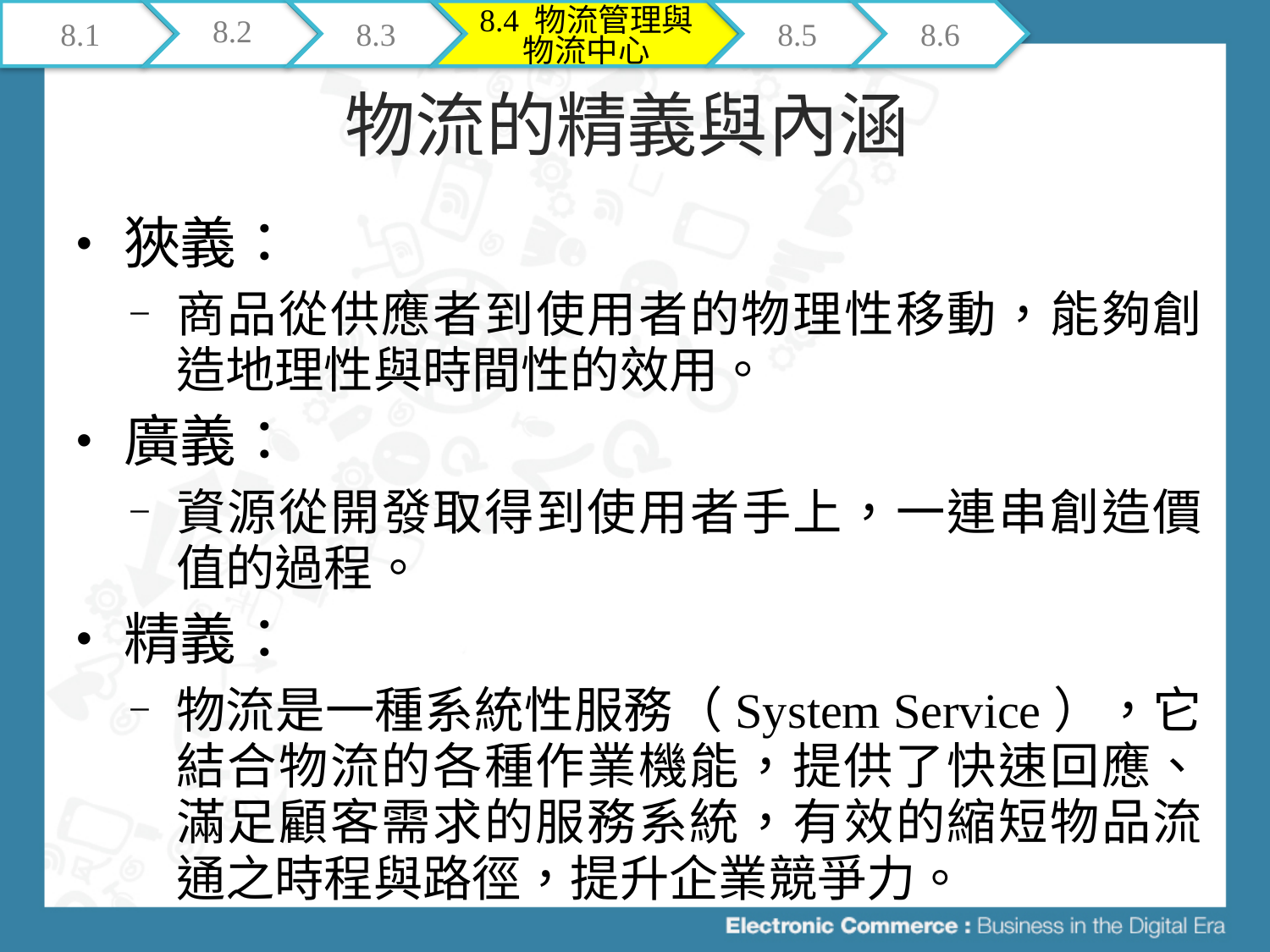

8.1
8.2
8.3
8.4 物流管理與物流中心
8.5
8.6
# 物流的精義與內涵
狹義：
商品從供應者到使用者的物理性移動，能夠創造地理性與時間性的效用。
廣義：
資源從開發取得到使用者手上，一連串創造價值的過程。
精義：
物流是一種系統性服務（System Service），它結合物流的各種作業機能，提供了快速回應、滿足顧客需求的服務系統，有效的縮短物品流通之時程與路徑，提升企業競爭力。